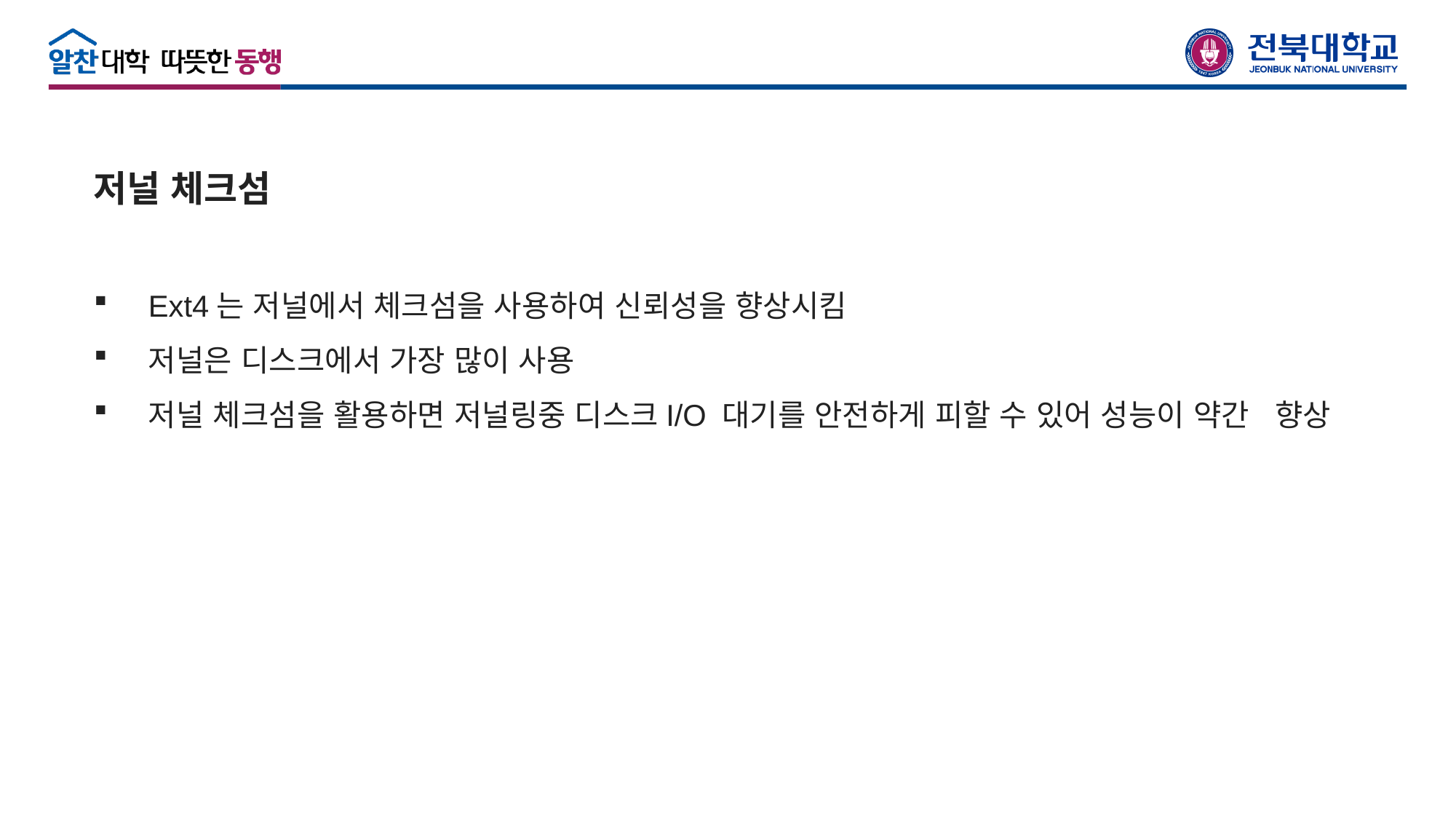

저널 체크섬
Ext4는 저널에서 체크섬을 사용하여 신뢰성을 향상시킴
저널은 디스크에서 가장 많이 사용
저널 체크섬을 활용하면 저널링중 디스크I/O 대기를 안전하게 피할 수 있어 성능이 약간   향상